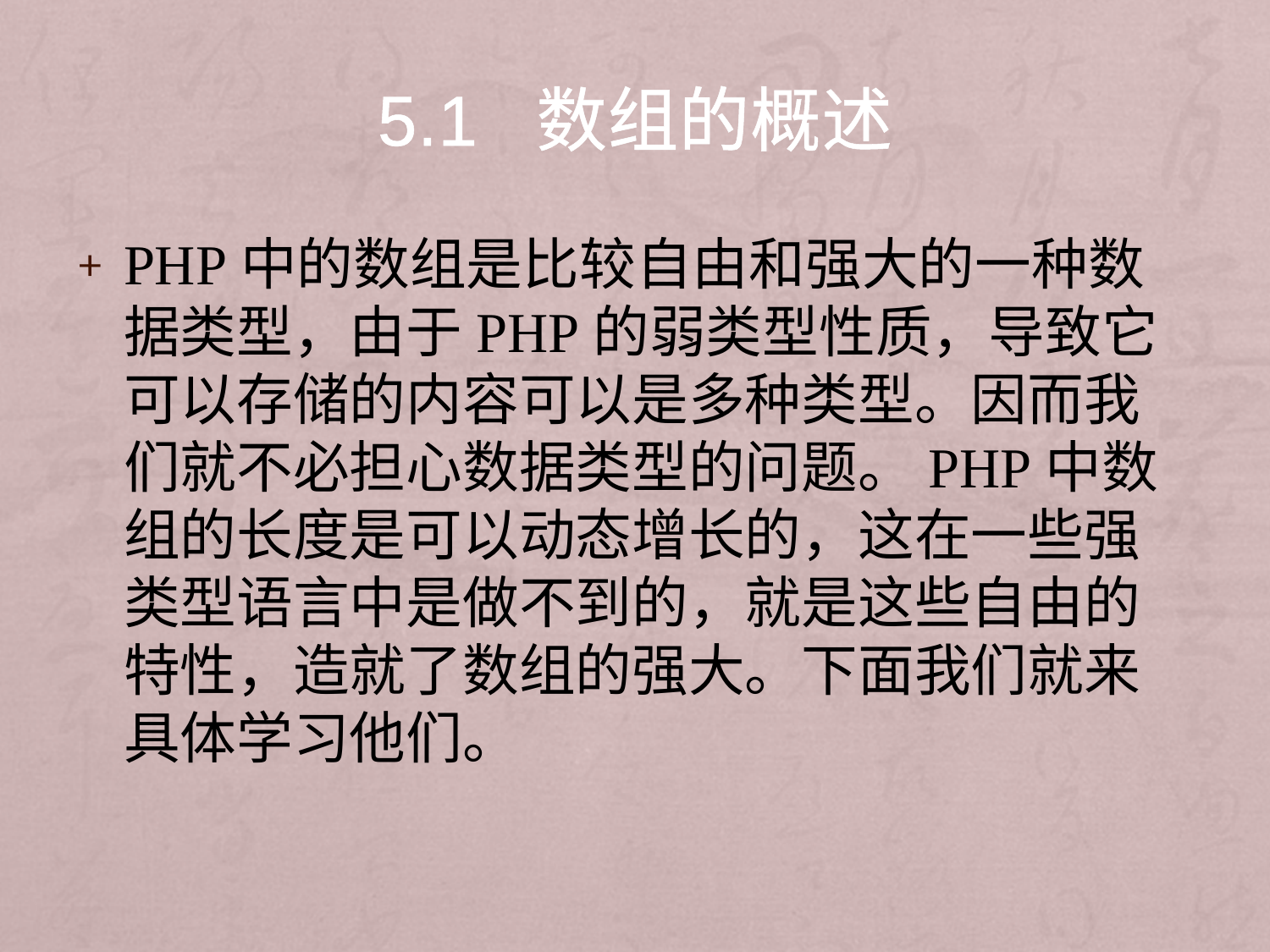

# 5.1  数组的概述
PHP中的数组是比较自由和强大的一种数据类型，由于PHP的弱类型性质，导致它可以存储的内容可以是多种类型。因而我们就不必担心数据类型的问题。PHP中数组的长度是可以动态增长的，这在一些强类型语言中是做不到的，就是这些自由的特性，造就了数组的强大。下面我们就来具体学习他们。